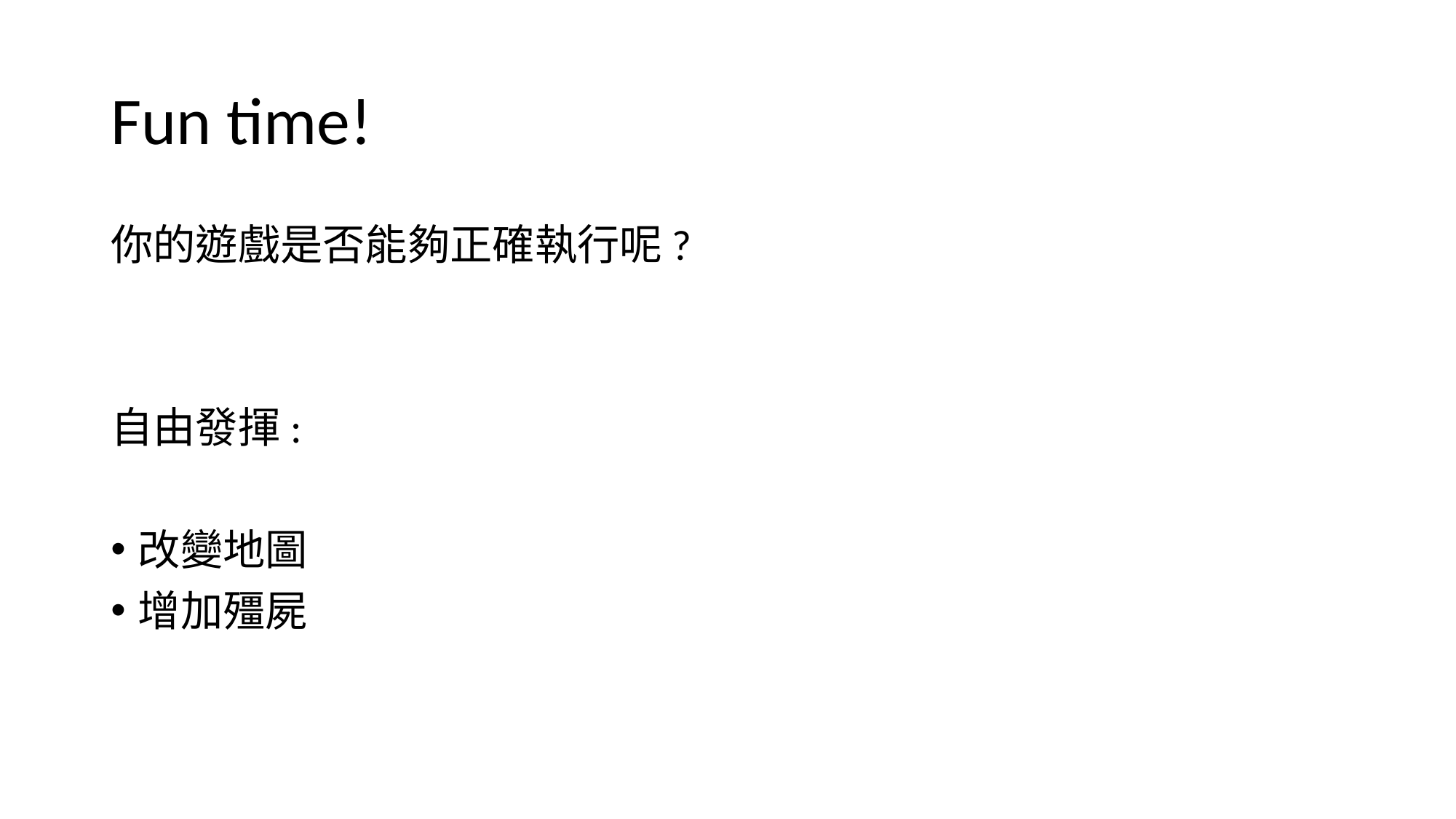

# Fun time!
你的遊戲是否能夠正確執行呢?

自由發揮:

改變地圖
增加殭屍